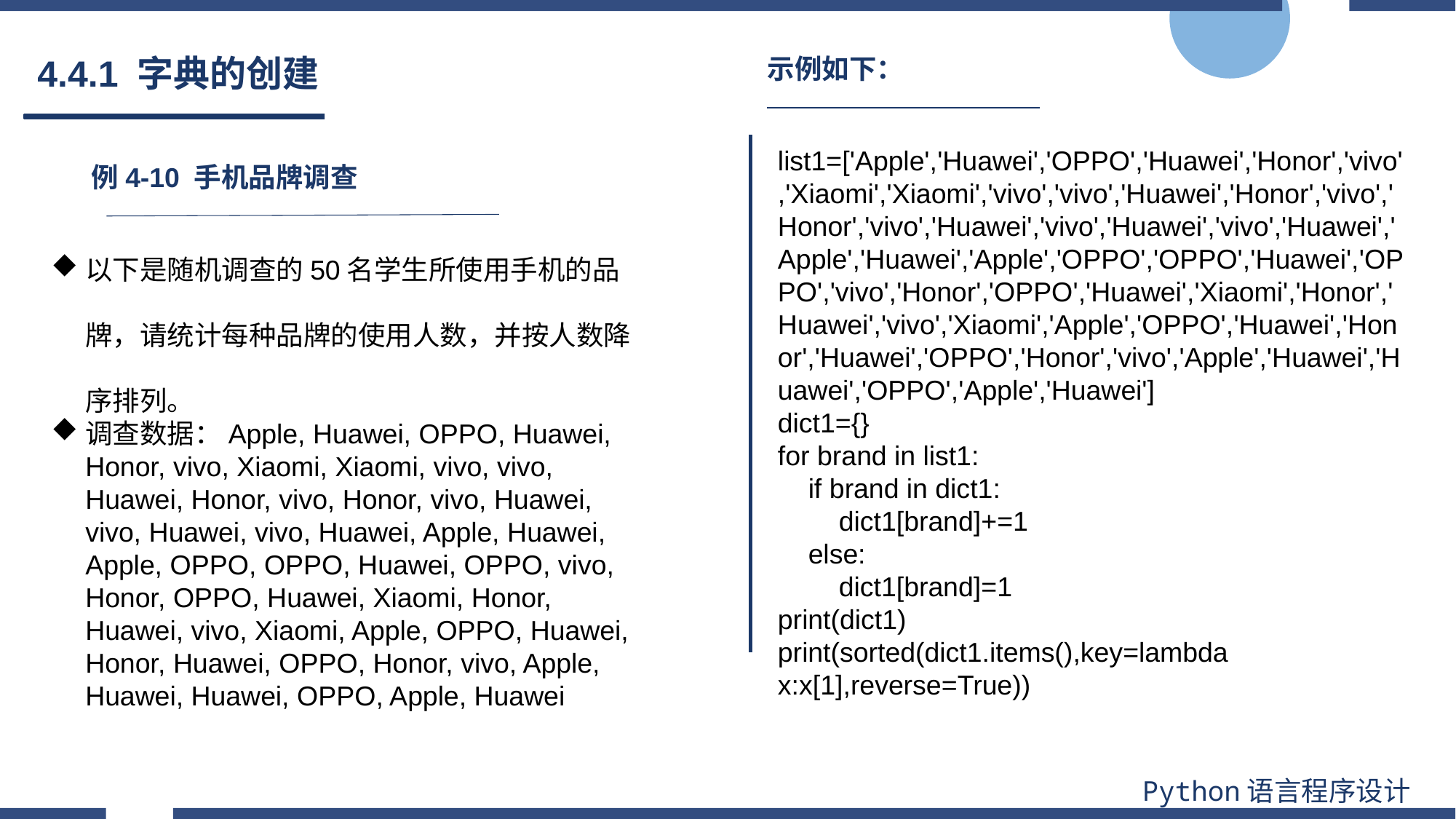

# 4.4.1 字典的创建
示例如下：
list1=['Apple','Huawei','OPPO','Huawei','Honor','vivo','Xiaomi','Xiaomi','vivo','vivo','Huawei','Honor','vivo','Honor','vivo','Huawei','vivo','Huawei','vivo','Huawei','Apple','Huawei','Apple','OPPO','OPPO','Huawei','OPPO','vivo','Honor','OPPO','Huawei','Xiaomi','Honor','Huawei','vivo','Xiaomi','Apple','OPPO','Huawei','Honor','Huawei','OPPO','Honor','vivo','Apple','Huawei','Huawei','OPPO','Apple','Huawei']
dict1={}
for brand in list1:
    if brand in dict1:
        dict1[brand]+=1
    else:
        dict1[brand]=1
print(dict1)
print(sorted(dict1.items(),key=lambda x:x[1],reverse=True))
例4-10 手机品牌调查
以下是随机调查的50名学生所使用手机的品牌，请统计每种品牌的使用人数，并按人数降序排列。
调查数据：Apple, Huawei, OPPO, Huawei, Honor, vivo, Xiaomi, Xiaomi, vivo, vivo, Huawei, Honor, vivo, Honor, vivo, Huawei, vivo, Huawei, vivo, Huawei, Apple, Huawei, Apple, OPPO, OPPO, Huawei, OPPO, vivo, Honor, OPPO, Huawei, Xiaomi, Honor, Huawei, vivo, Xiaomi, Apple, OPPO, Huawei, Honor, Huawei, OPPO, Honor, vivo, Apple, Huawei, Huawei, OPPO, Apple, Huawei